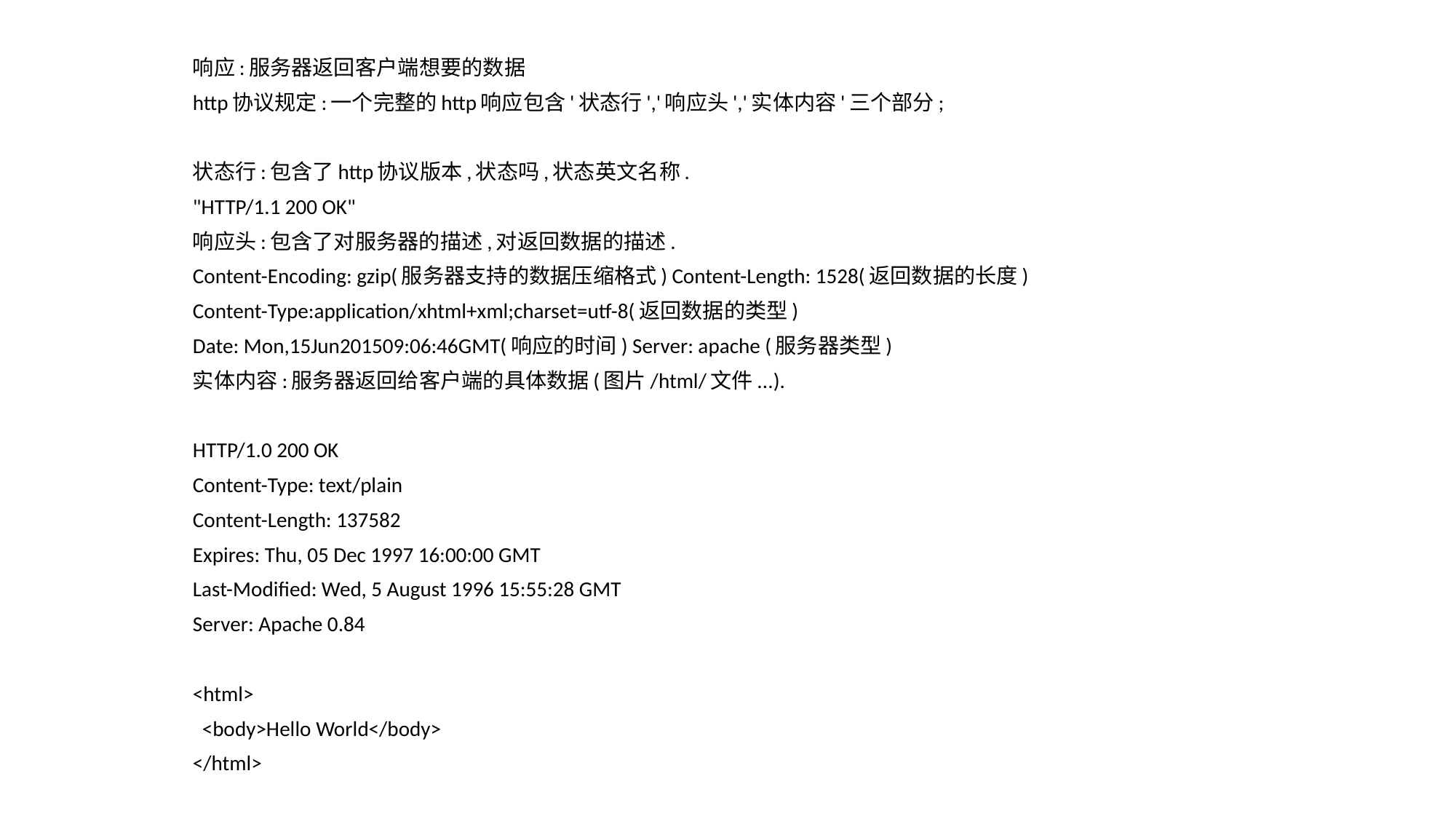

响应:服务器返回客户端想要的数据
http协议规定:一个完整的http响应包含'状态行','响应头','实体内容'三个部分;

状态行:包含了http协议版本,状态吗,状态英文名称.
"HTTP/1.1 200 OK"
响应头:包含了对服务器的描述,对返回数据的描述.
Content-Encoding: gzip(服务器支持的数据压缩格式) Content-Length: 1528(返回数据的长度)
Content-Type:application/xhtml+xml;charset=utf-8(返回数据的类型)
Date: Mon,15Jun201509:06:46GMT(响应的时间) Server: apache (服务器类型)
实体内容:服务器返回给客户端的具体数据(图片/html/文件...).

HTTP/1.0 200 OK
Content-Type: text/plain
Content-Length: 137582
Expires: Thu, 05 Dec 1997 16:00:00 GMT
Last-Modified: Wed, 5 August 1996 15:55:28 GMT
Server: Apache 0.84

<html>
  <body>Hello World</body>
</html>